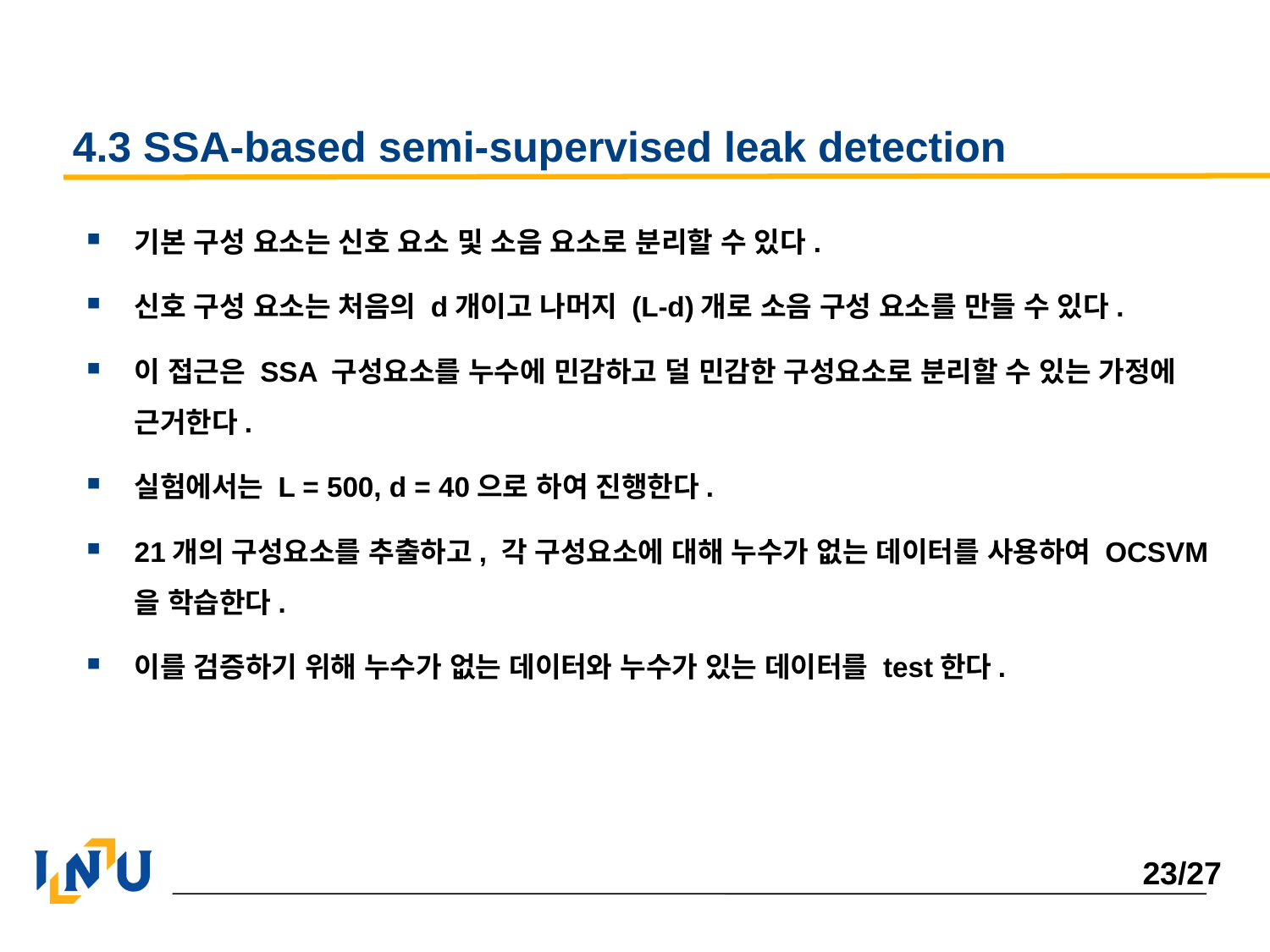

# 4.3 SSA-based semi-supervised leak detection
기본 구성 요소는 신호 요소 및 소음 요소로 분리할 수 있다.
신호 구성 요소는 처음의 d개이고 나머지 (L-d)개로 소음 구성 요소를 만들 수 있다.
이 접근은 SSA 구성요소를 누수에 민감하고 덜 민감한 구성요소로 분리할 수 있는 가정에 근거한다.
실험에서는 L = 500, d = 40으로 하여 진행한다.
21개의 구성요소를 추출하고, 각 구성요소에 대해 누수가 없는 데이터를 사용하여 OCSVM을 학습한다.
이를 검증하기 위해 누수가 없는 데이터와 누수가 있는 데이터를 test한다.